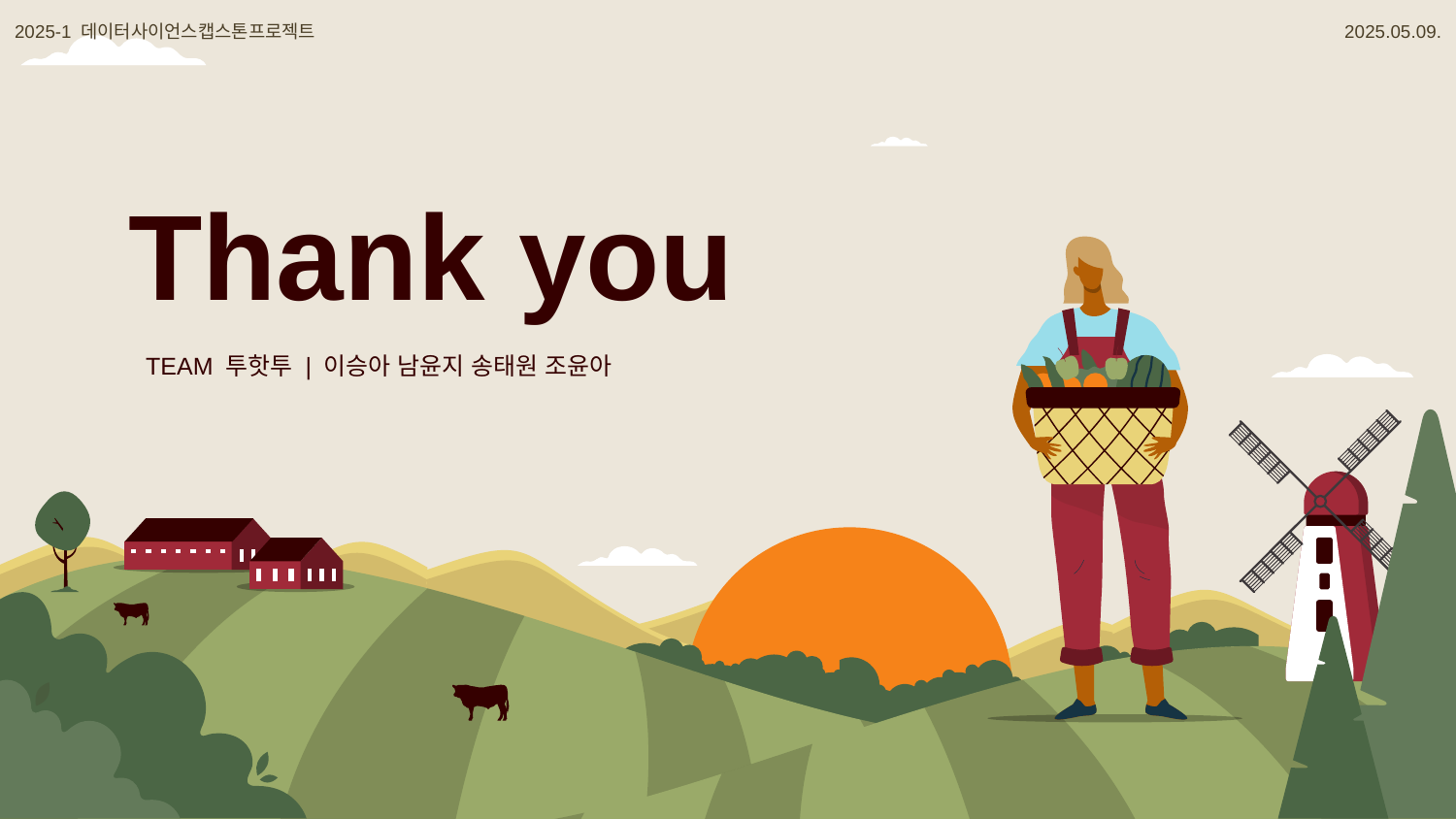

2025-1 데이터사이언스캡스톤프로젝트
2025.05.09.

# Thank you

TEAM 투핫투 | 이승아 남윤지 송태원 조윤아